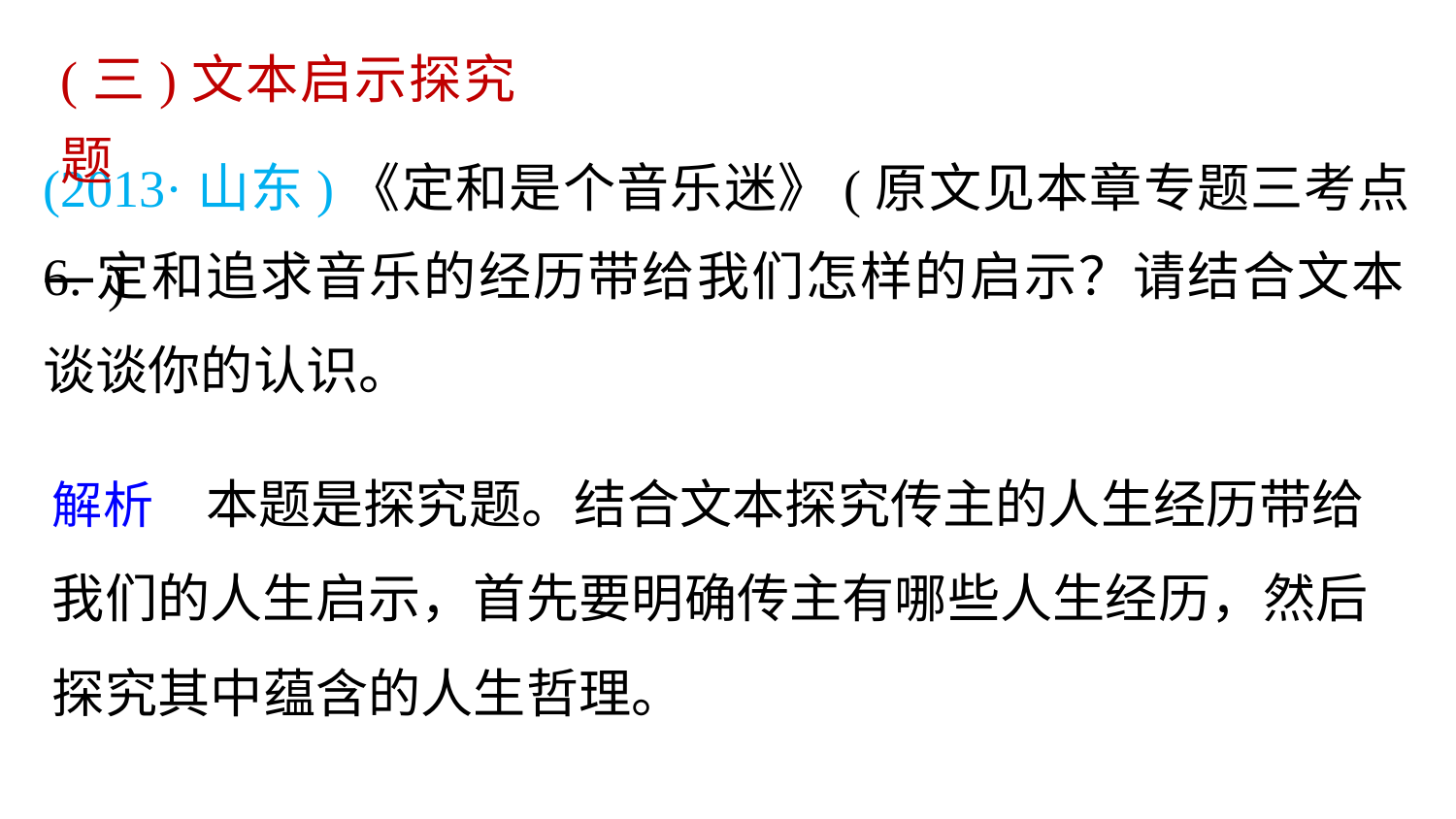

(三)文本启示探究题
(2013·山东)《定和是个音乐迷》(原文见本章专题三考点一)
6.定和追求音乐的经历带给我们怎样的启示？请结合文本谈谈你的认识。
解析　本题是探究题。结合文本探究传主的人生经历带给我们的人生启示，首先要明确传主有哪些人生经历，然后探究其中蕴含的人生哲理。